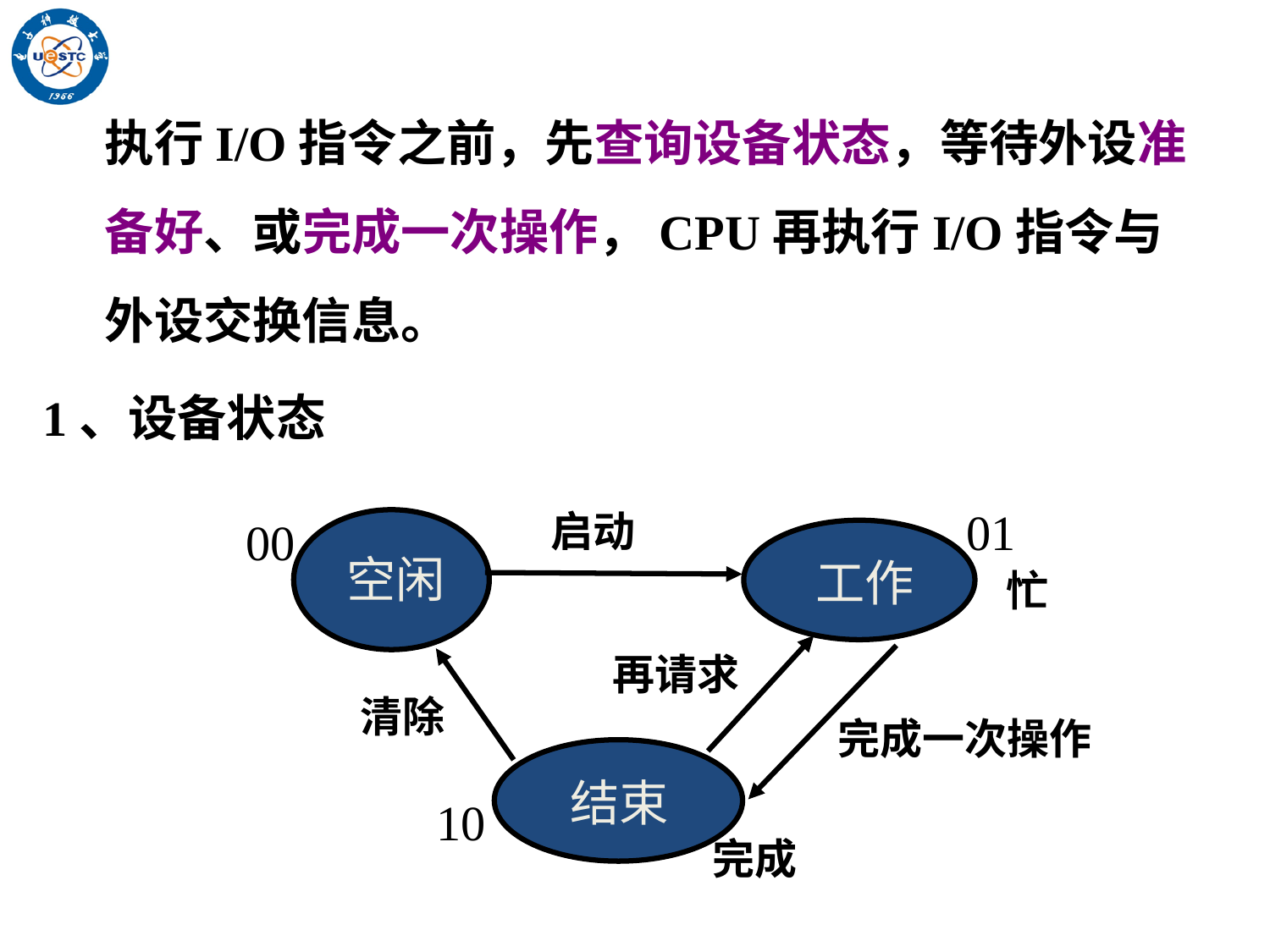

执行I/O指令之前，先查询设备状态，等待外设准备好、或完成一次操作，CPU再执行I/O指令与外设交换信息。
1、设备状态
01
启动
00

空闲

工作
忙

再请求

清除
完成一次操作

结束
10
完成